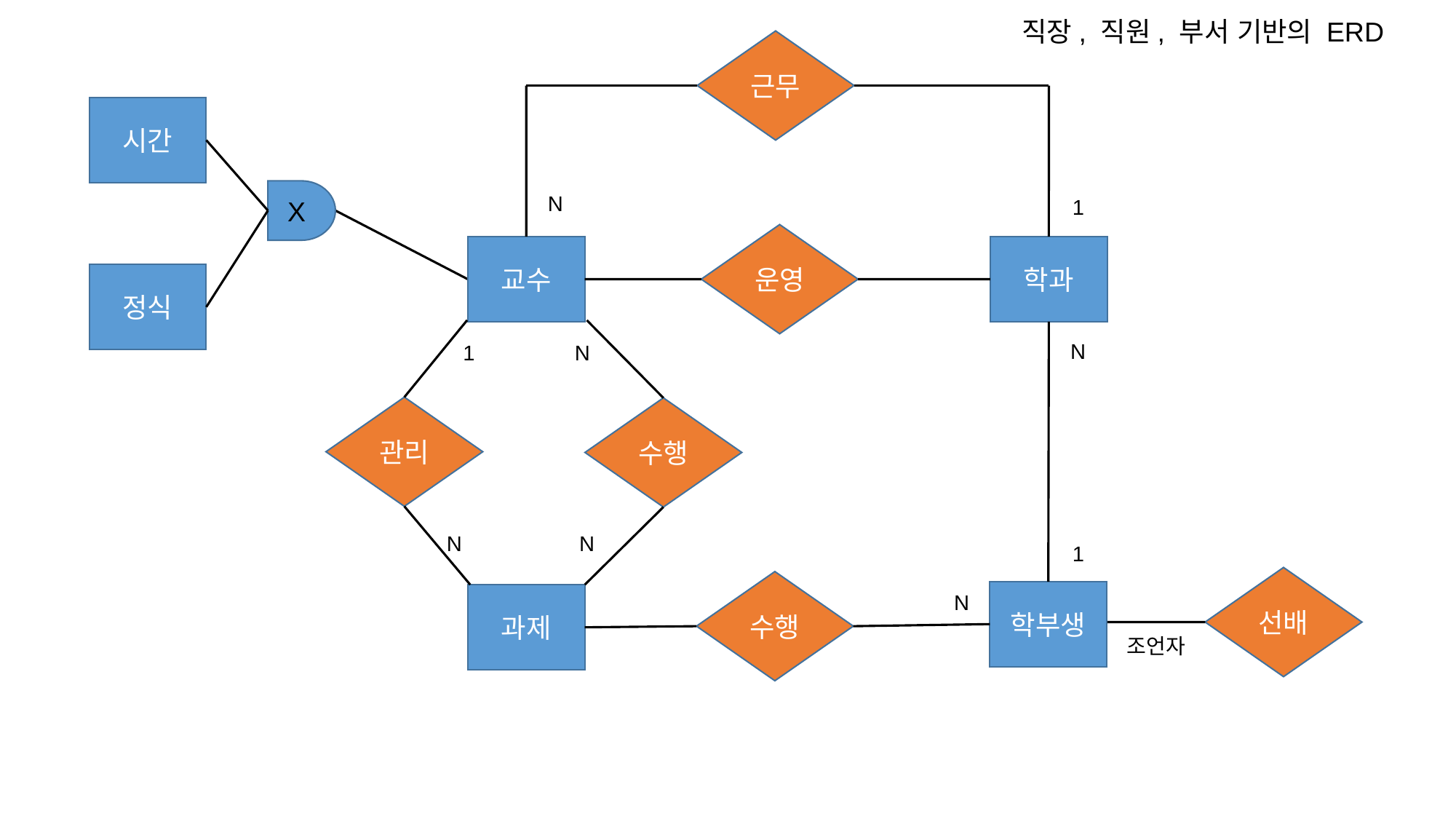

직장, 직원, 부서 기반의 ERD
근무
시간
X
N
1
운영
교수
학과
정식
N
1
N
관리
수행
N
N
1
선배
수행
학부생
N
과제
조언자